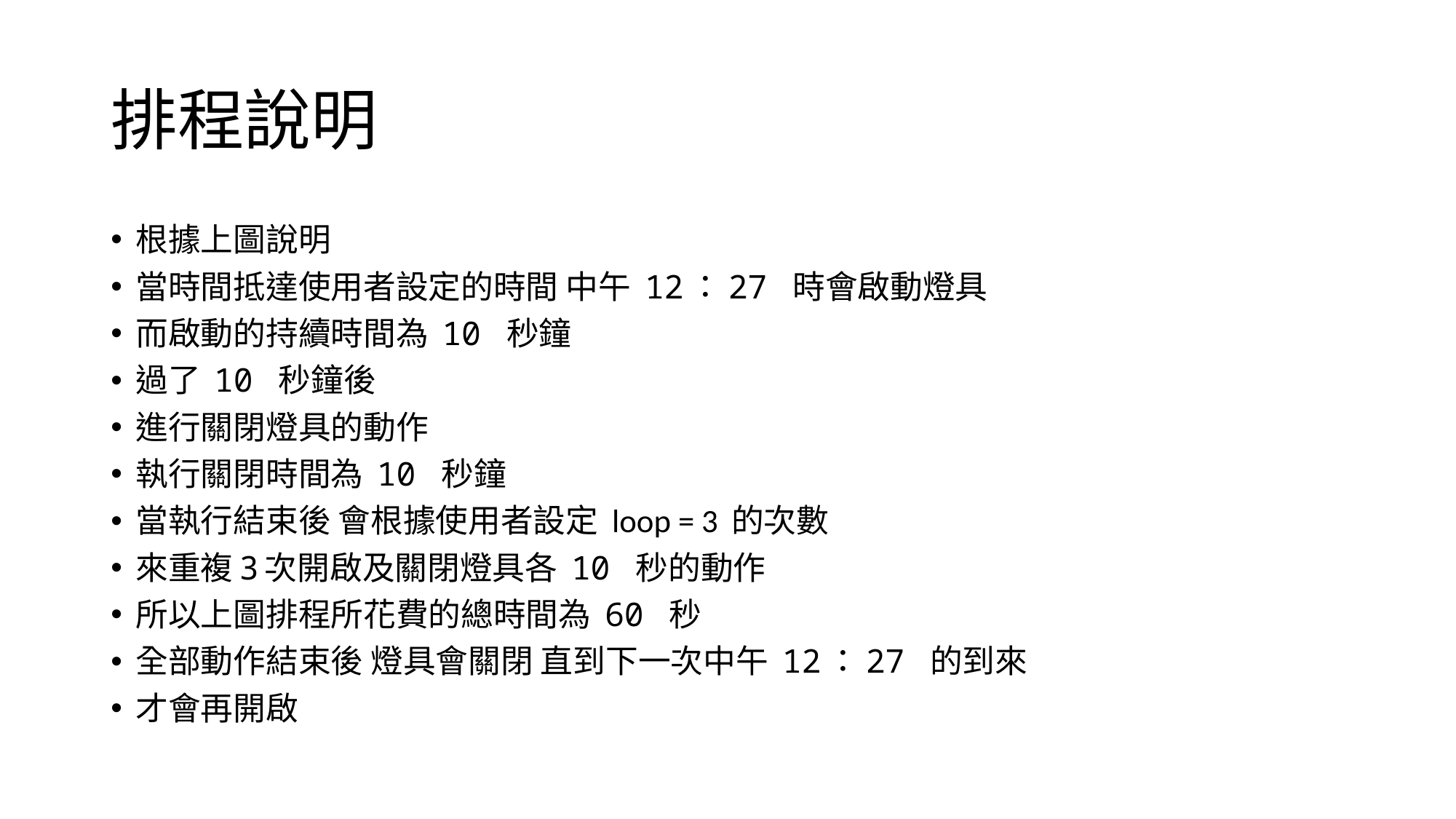

# 排程說明
根據上圖說明
當時間抵達使用者設定的時間 中午 12：27 時會啟動燈具
而啟動的持續時間為 10 秒鐘
過了 10 秒鐘後
進行關閉燈具的動作
執行關閉時間為 10 秒鐘
當執行結束後 會根據使用者設定 loop = 3 的次數
來重複3次開啟及關閉燈具各 10 秒的動作
所以上圖排程所花費的總時間為 60 秒
全部動作結束後 燈具會關閉 直到下一次中午 12：27 的到來
才會再開啟